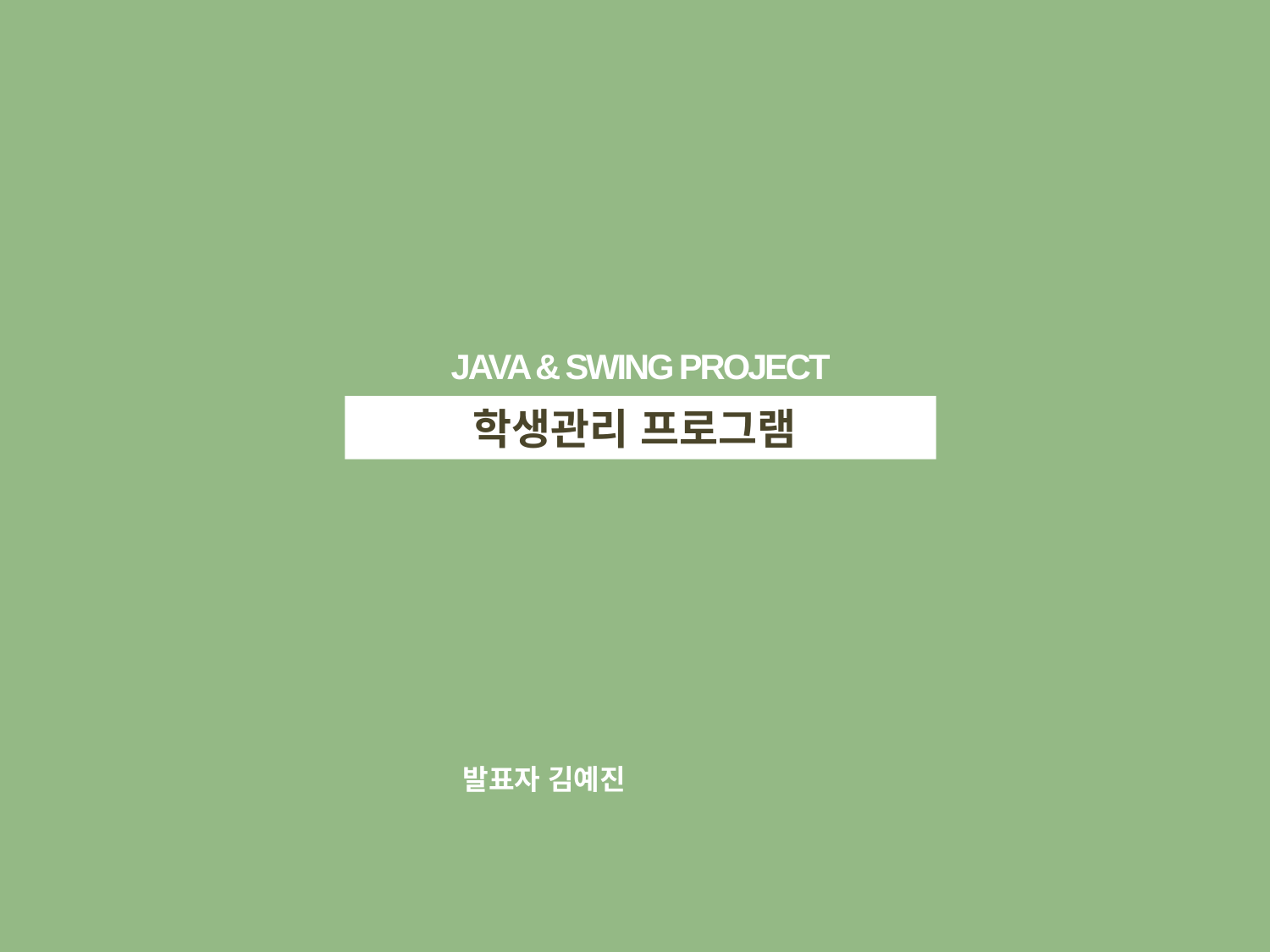

JAVA & SWING PROJECT
학생관리 프로그램
발표자 김예진